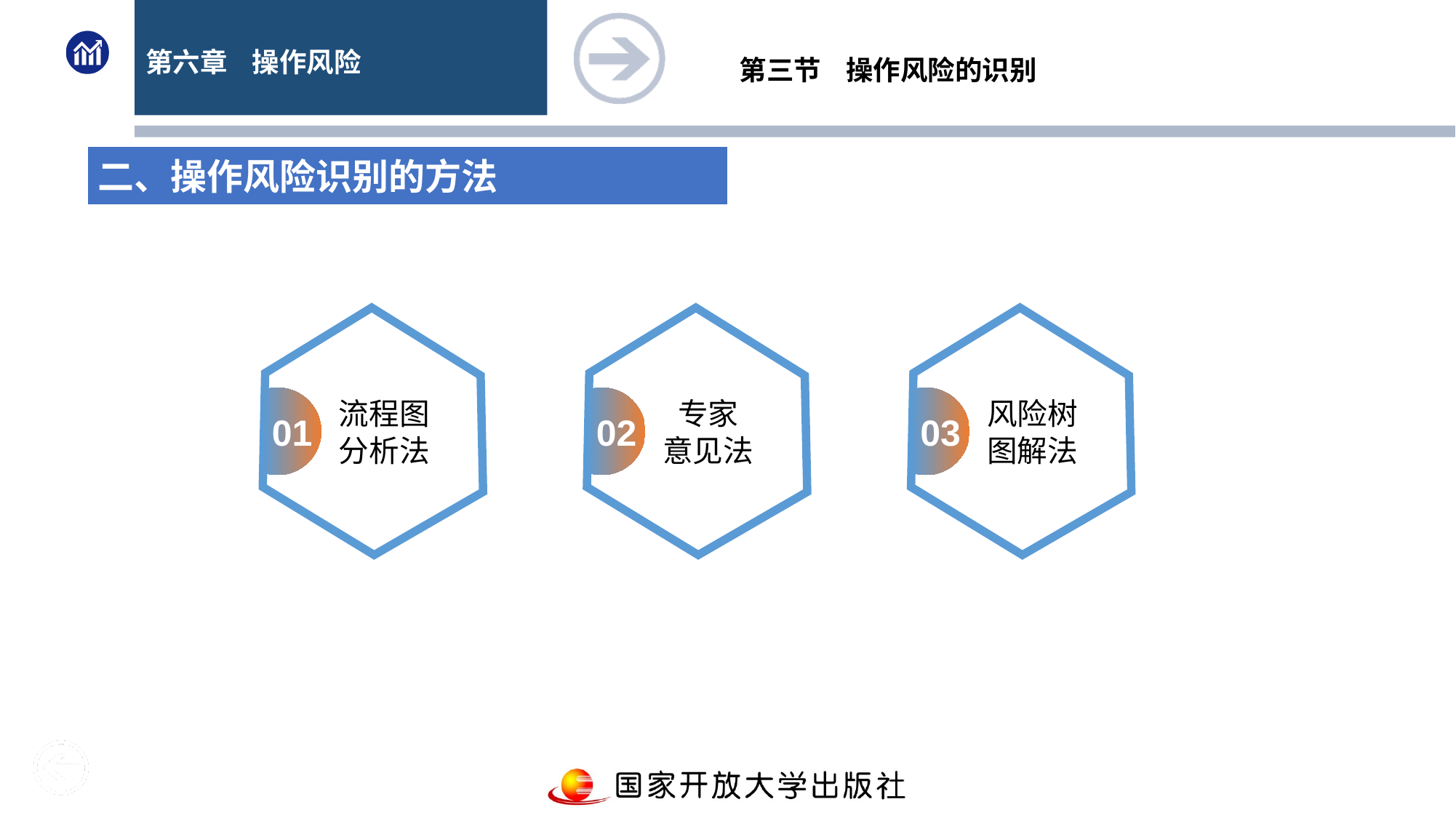

第三节    操作风险的识别
第六章    操作风险
二、操作风险识别的方法
流程图
分析法
专家
意见法
风险树
图解法
01
02
03